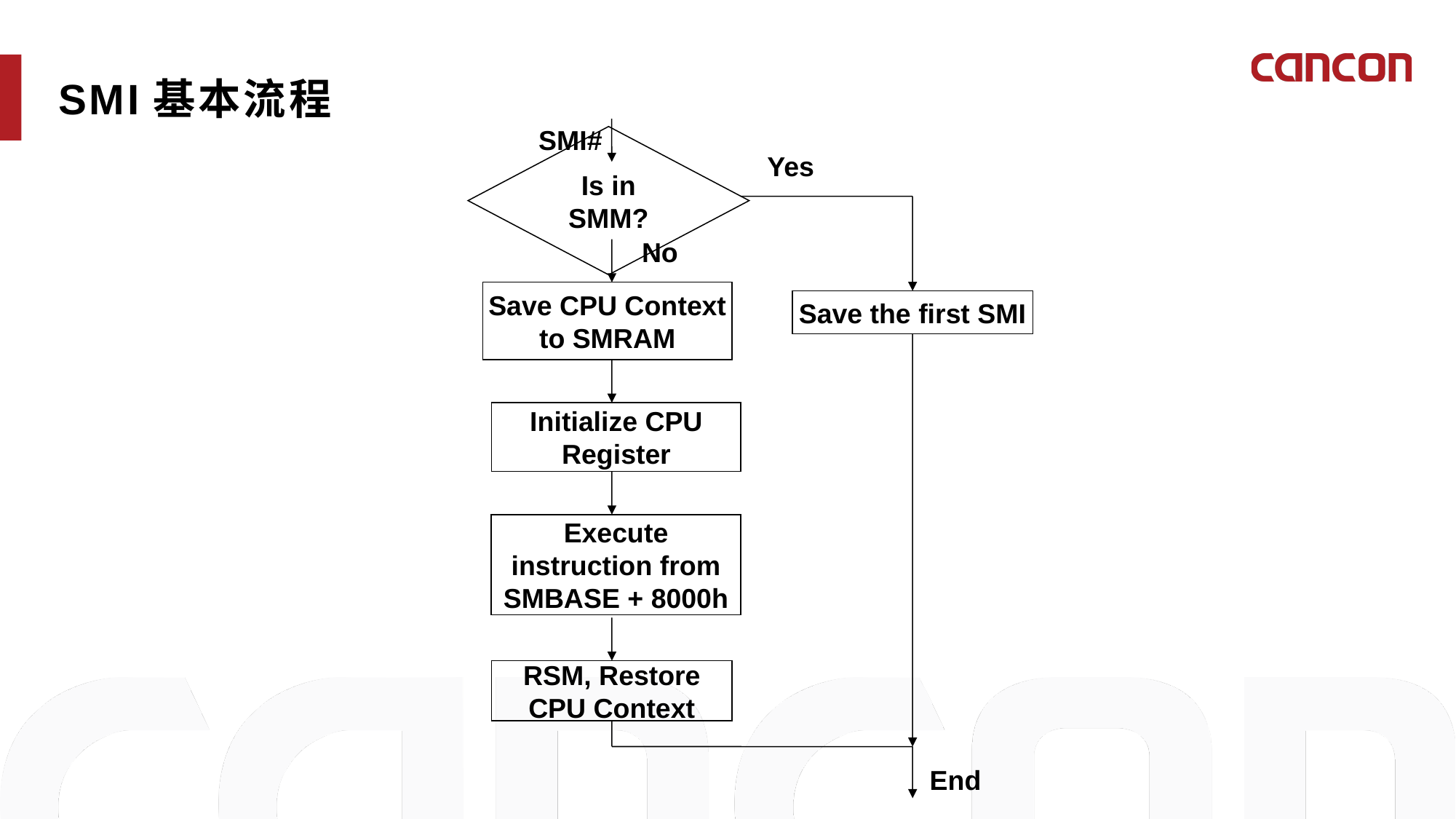

SMI基本流程
SMI#

Yes
Is in SMM?

No

Save CPU Context to SMRAM
Save the first SMI

Initialize CPU Register

Execute instruction from SMBASE + 8000h

RSM, Restore
CPU Context

End